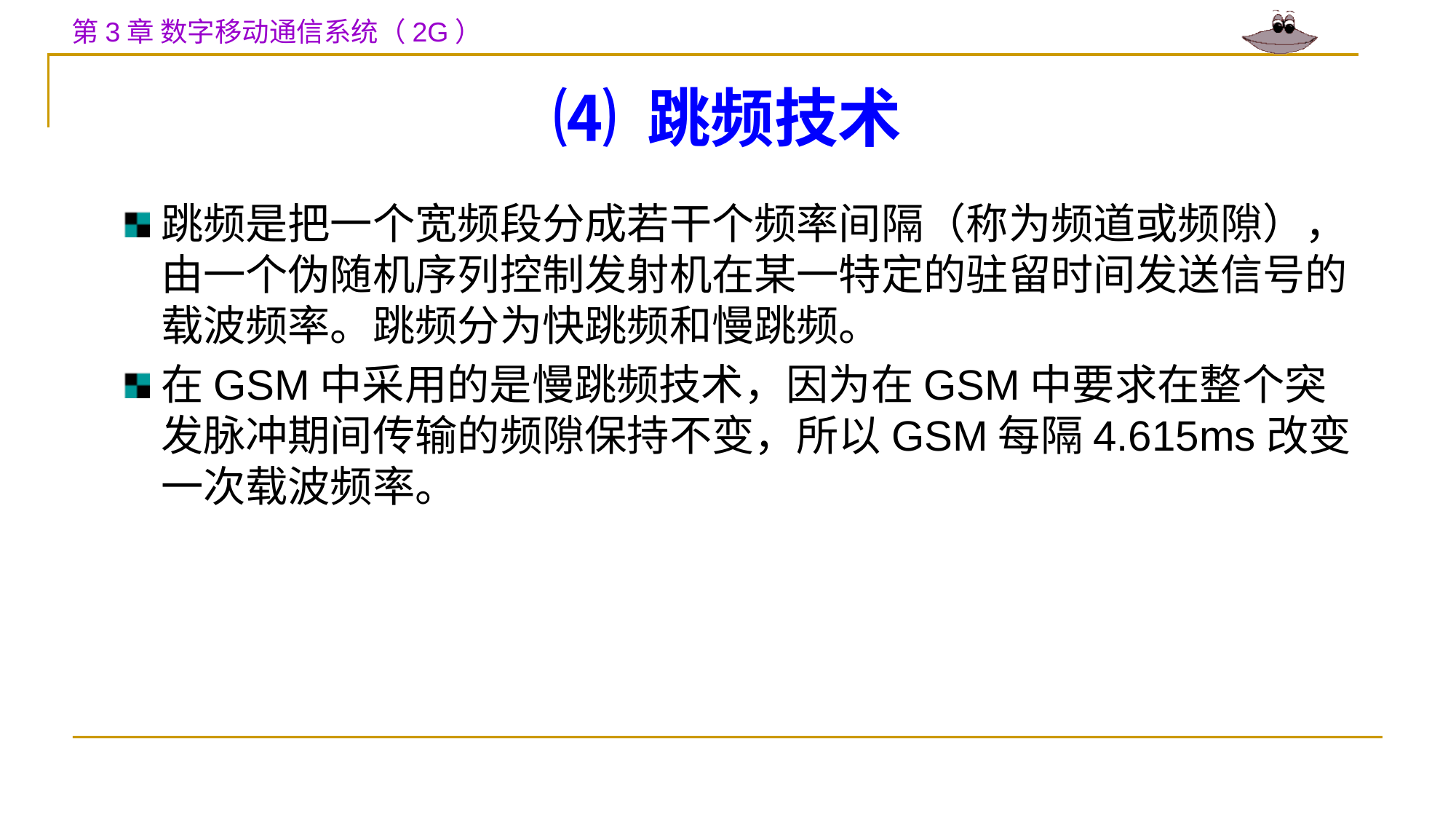

# ⑷ 跳频技术
跳频是把一个宽频段分成若干个频率间隔（称为频道或频隙），由一个伪随机序列控制发射机在某一特定的驻留时间发送信号的载波频率。跳频分为快跳频和慢跳频。
在GSM中采用的是慢跳频技术，因为在GSM中要求在整个突发脉冲期间传输的频隙保持不变，所以GSM每隔4.615ms改变一次载波频率。